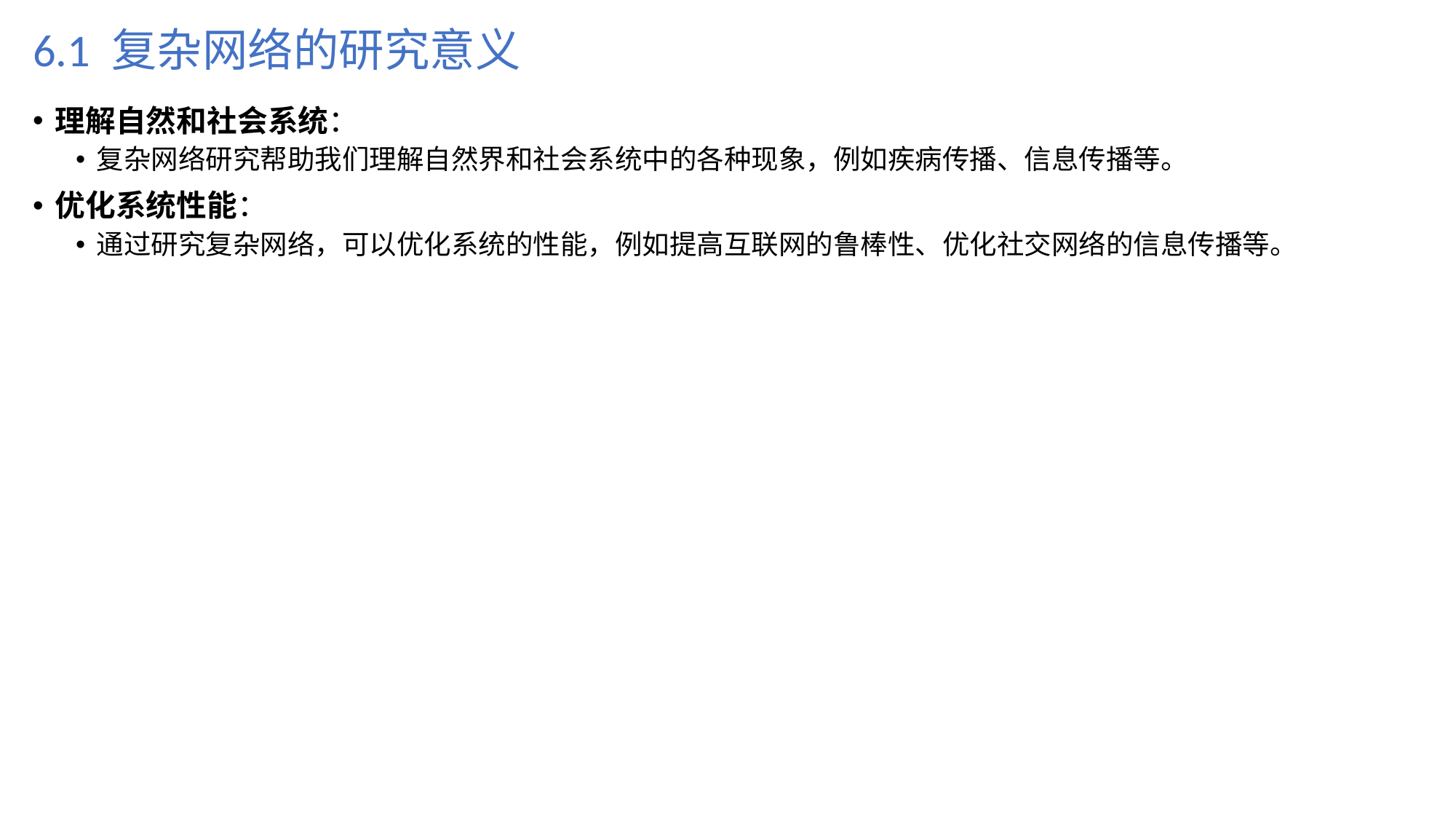

# 6.1 复杂网络的研究意义
理解自然和社会系统：
复杂网络研究帮助我们理解自然界和社会系统中的各种现象，例如疾病传播、信息传播等。
优化系统性能：
通过研究复杂网络，可以优化系统的性能，例如提高互联网的鲁棒性、优化社交网络的信息传播等。